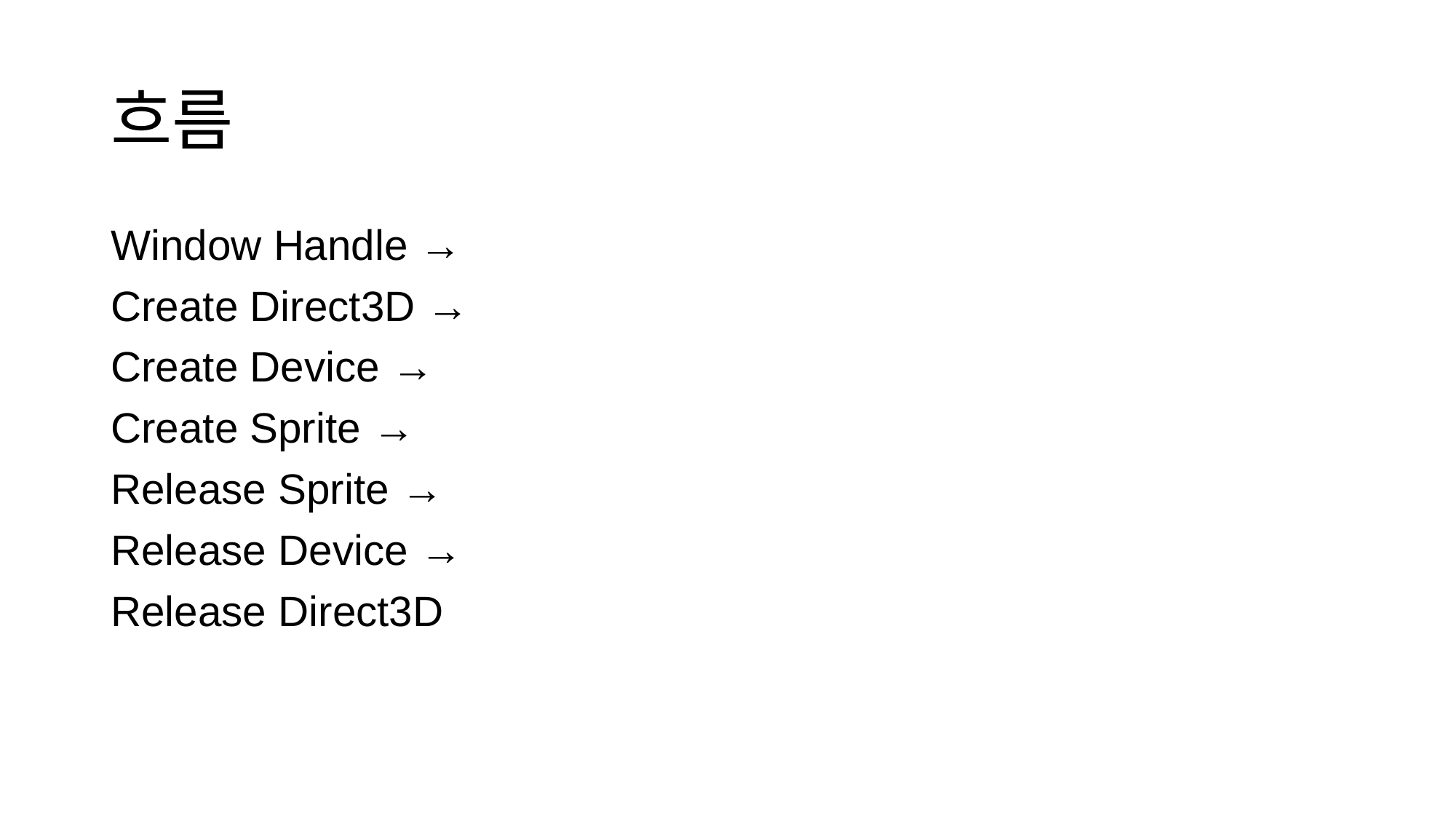

# 흐름
Window Handle →
Create Direct3D →
Create Device →
Create Sprite →
Release Sprite →
Release Device →
Release Direct3D